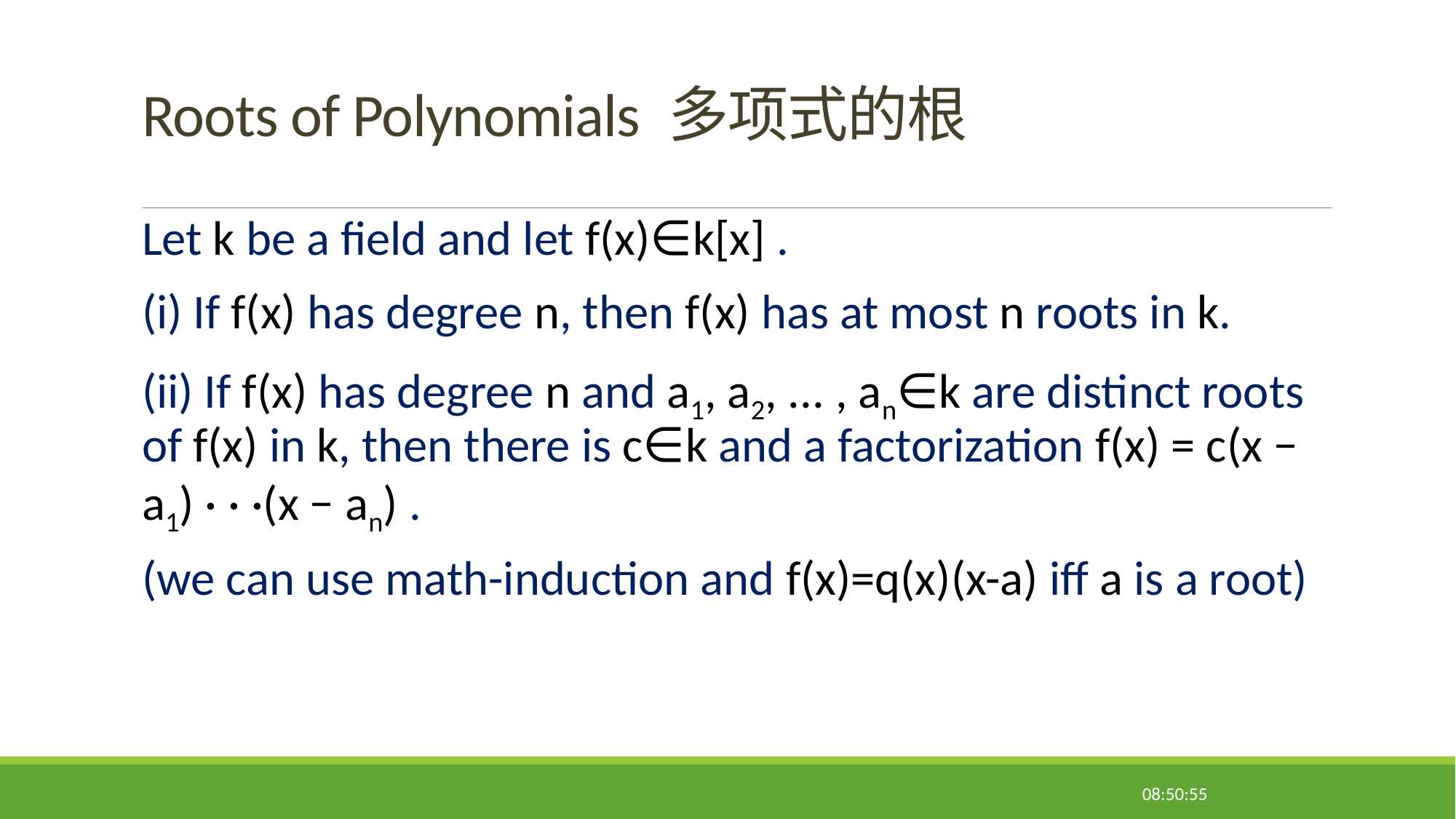

# Roots of Polynomials 多项式的根
Let k be a field and let f(x)∈k[x] .
(i) If f(x) has degree n, then f(x) has at most n roots in k.
(ii) If f(x) has degree n and a1, a2, ... , an∈k are distinct roots of f(x) in k, then there is c∈k and a factorization f(x) = c(x − a1) · · ·(x − an) .
(we can use math-induction and f(x)=q(x)(x-a) iff a is a root)
08:50:55